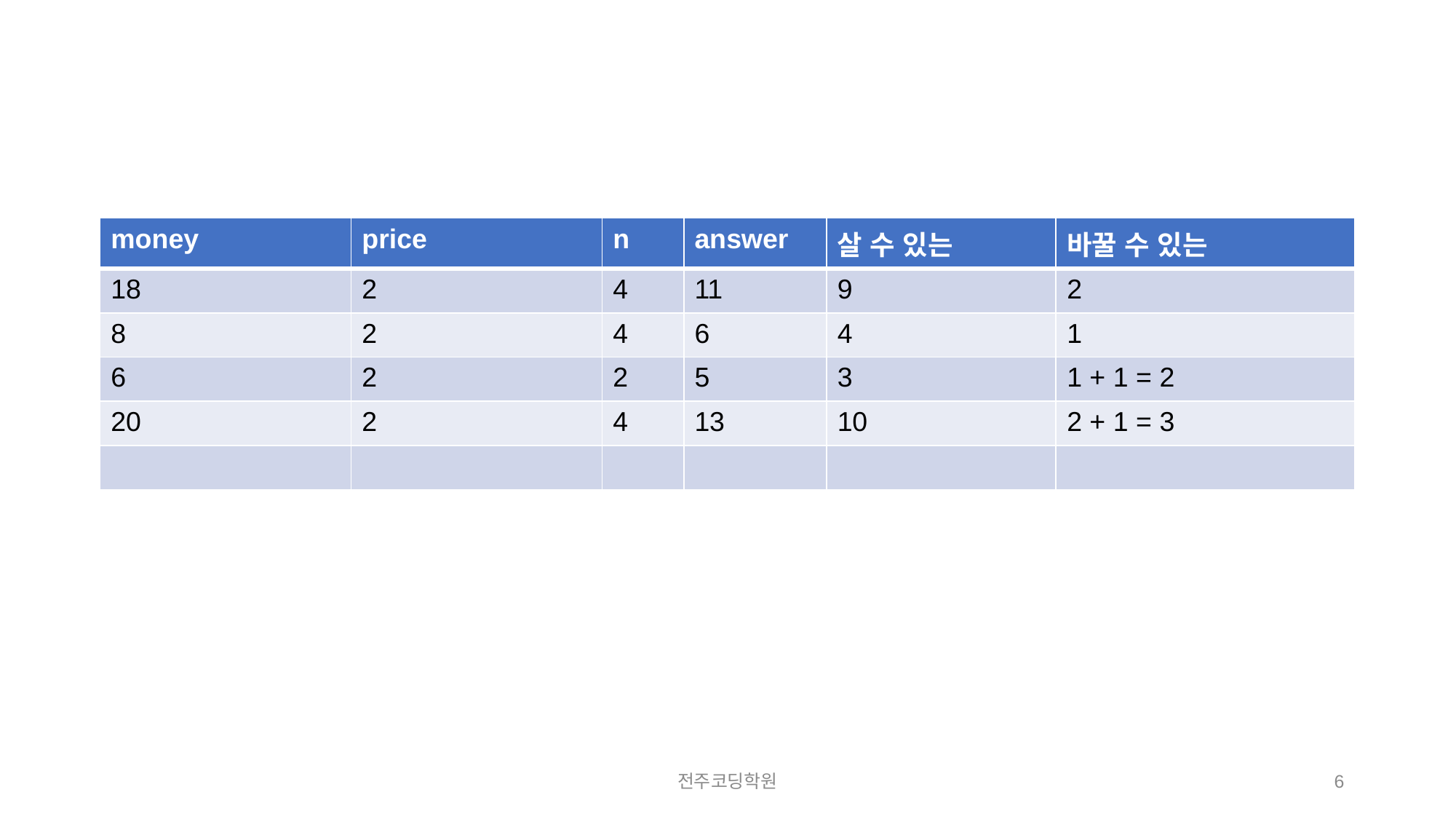

#
| money | price | n | answer | 살 수 있는 | 바꿀 수 있는 |
| --- | --- | --- | --- | --- | --- |
| 18 | 2 | 4 | 11 | 9 | 2 |
| 8 | 2 | 4 | 6 | 4 | 1 |
| 6 | 2 | 2 | 5 | 3 | 1 + 1 = 2 |
| 20 | 2 | 4 | 13 | 10 | 2 + 1 = 3 |
|  |  |  |  |  |  |
전주코딩학원
6